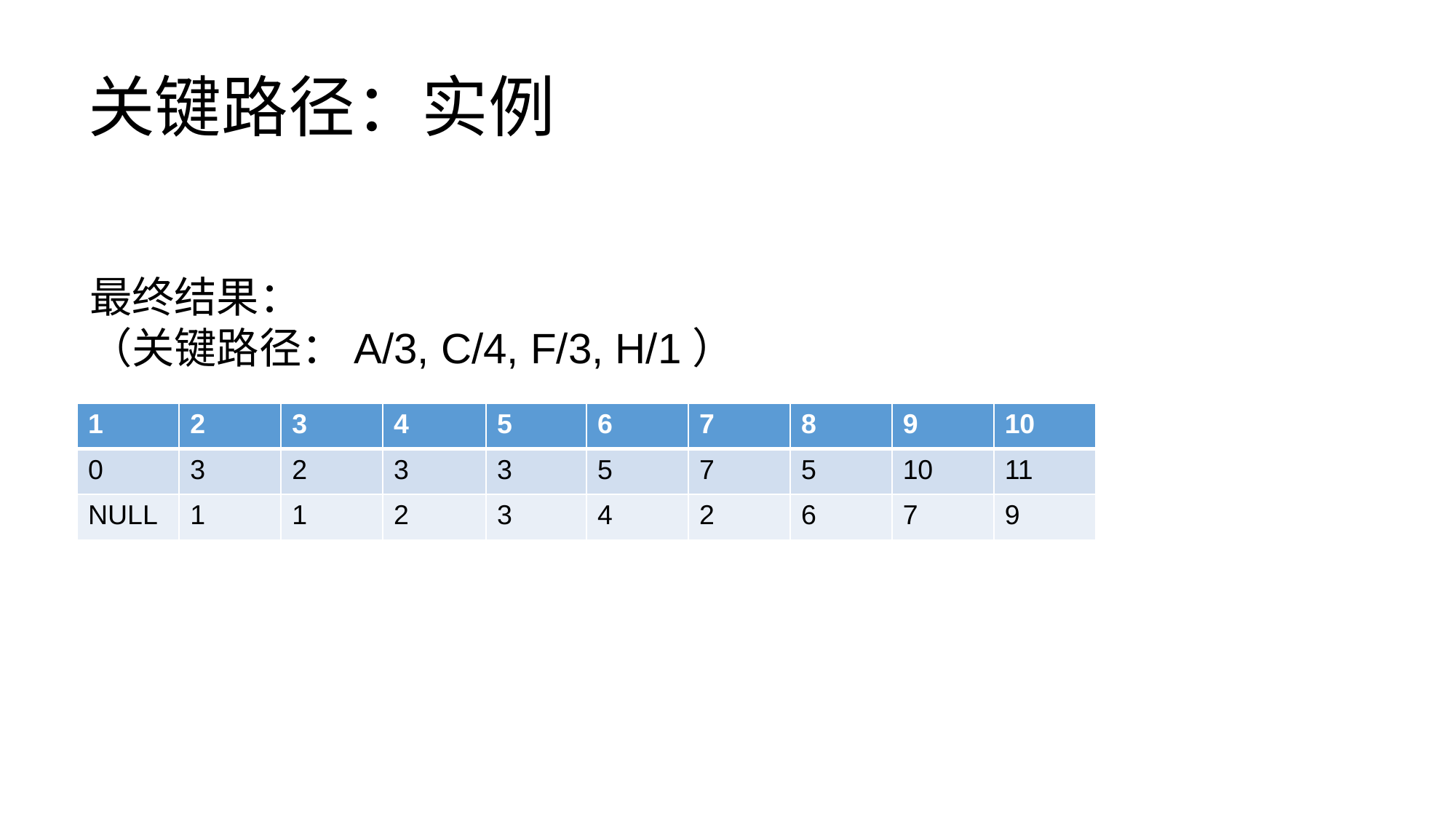

# 关键路径：实例
最终结果：
（关键路径：A/3, C/4, F/3, H/1）
| 1 | 2 | 3 | 4 | 5 | 6 | 7 | 8 | 9 | 10 |
| --- | --- | --- | --- | --- | --- | --- | --- | --- | --- |
| 0 | 3 | 2 | 3 | 3 | 5 | 7 | 5 | 10 | 11 |
| NULL | 1 | 1 | 2 | 3 | 4 | 2 | 6 | 7 | 9 |